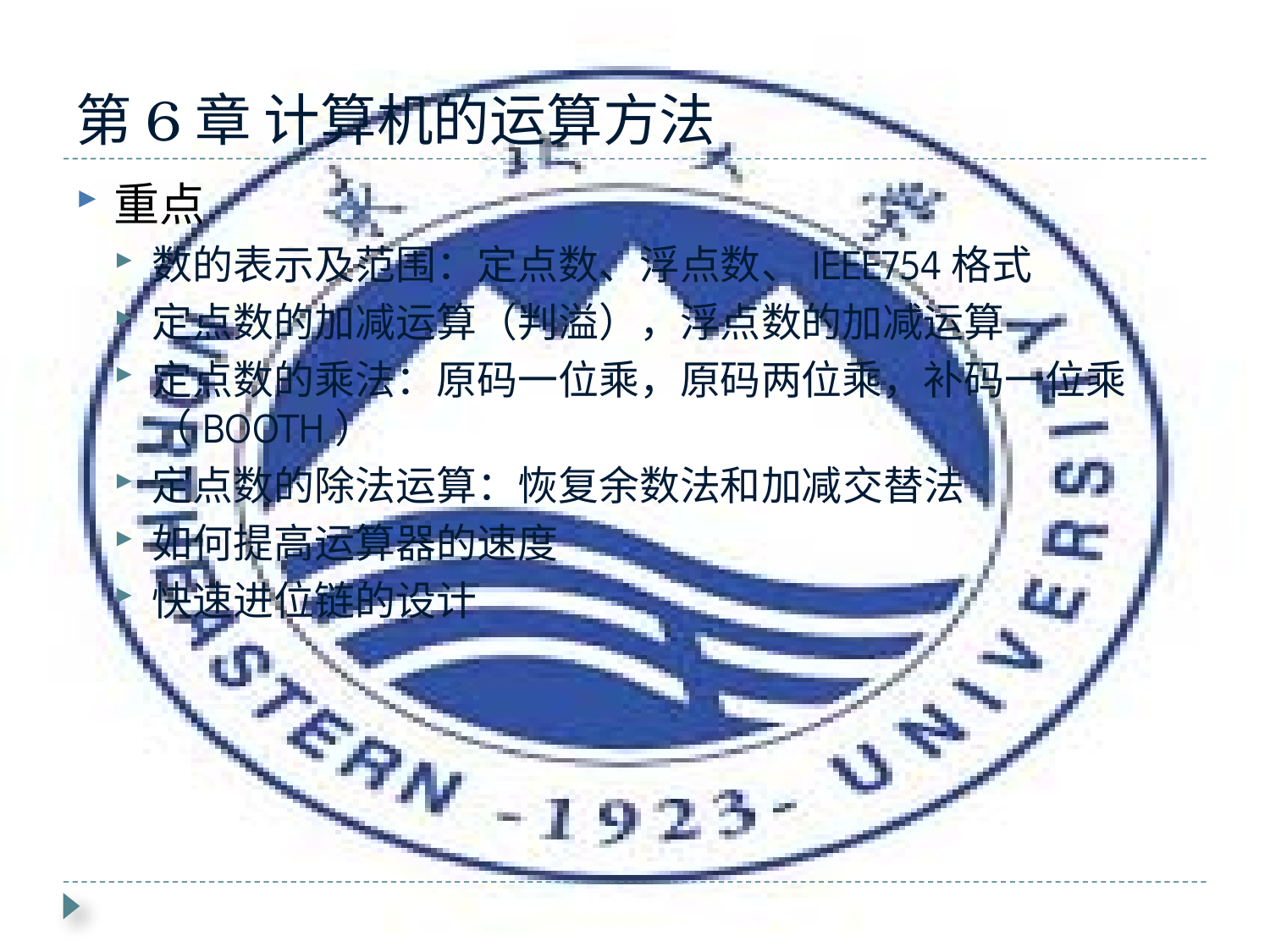

# 第6章 计算机的运算方法
重点
数的表示及范围：定点数、浮点数、IEEE754格式
定点数的加减运算（判溢），浮点数的加减运算
定点数的乘法：原码一位乘，原码两位乘，补码一位乘（BOOTH）
定点数的除法运算：恢复余数法和加减交替法
如何提高运算器的速度
快速进位链的设计